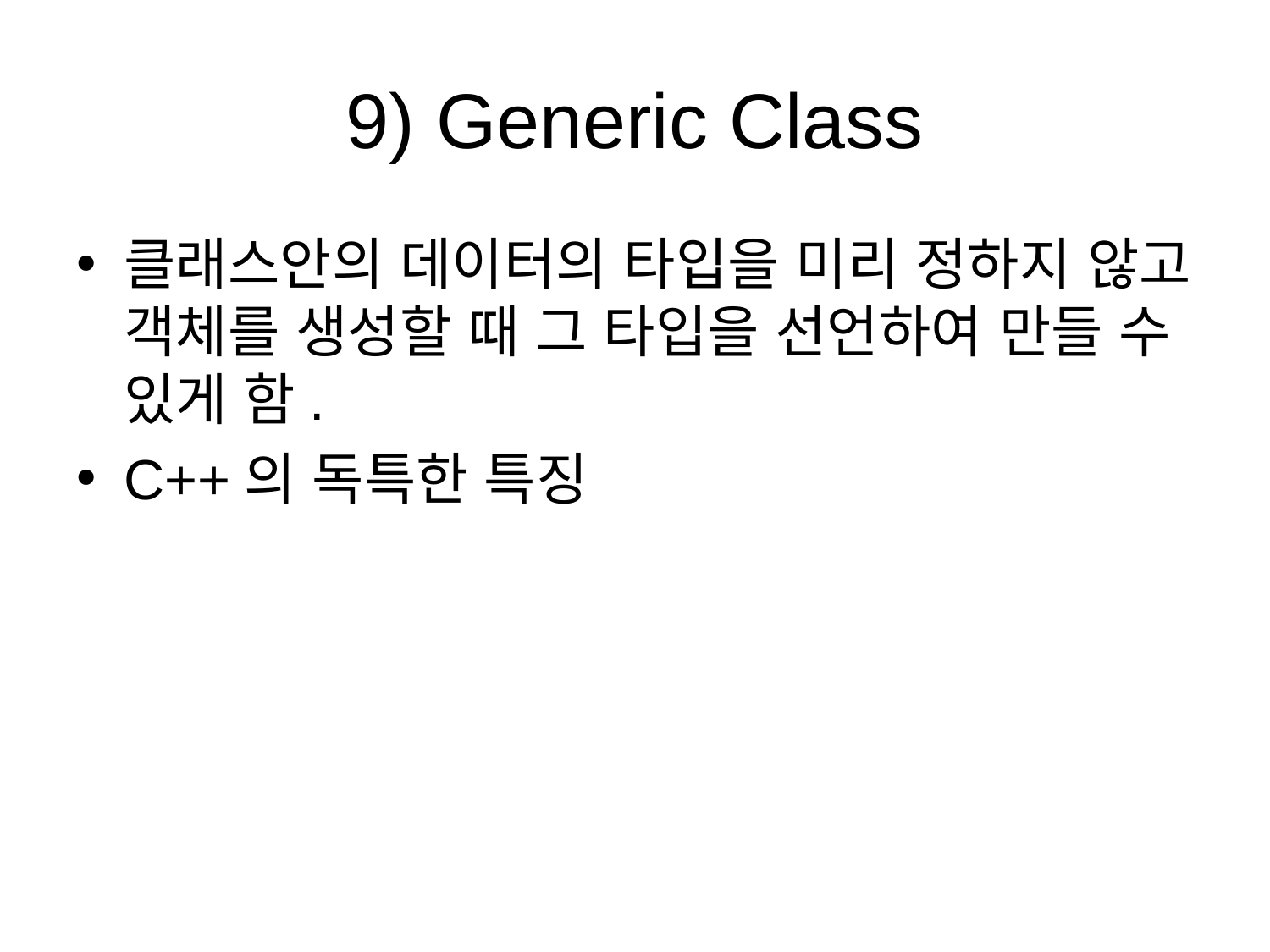

# 9) Generic Class
클래스안의 데이터의 타입을 미리 정하지 않고 객체를 생성할 때 그 타입을 선언하여 만들 수 있게 함.
C++의 독특한 특징